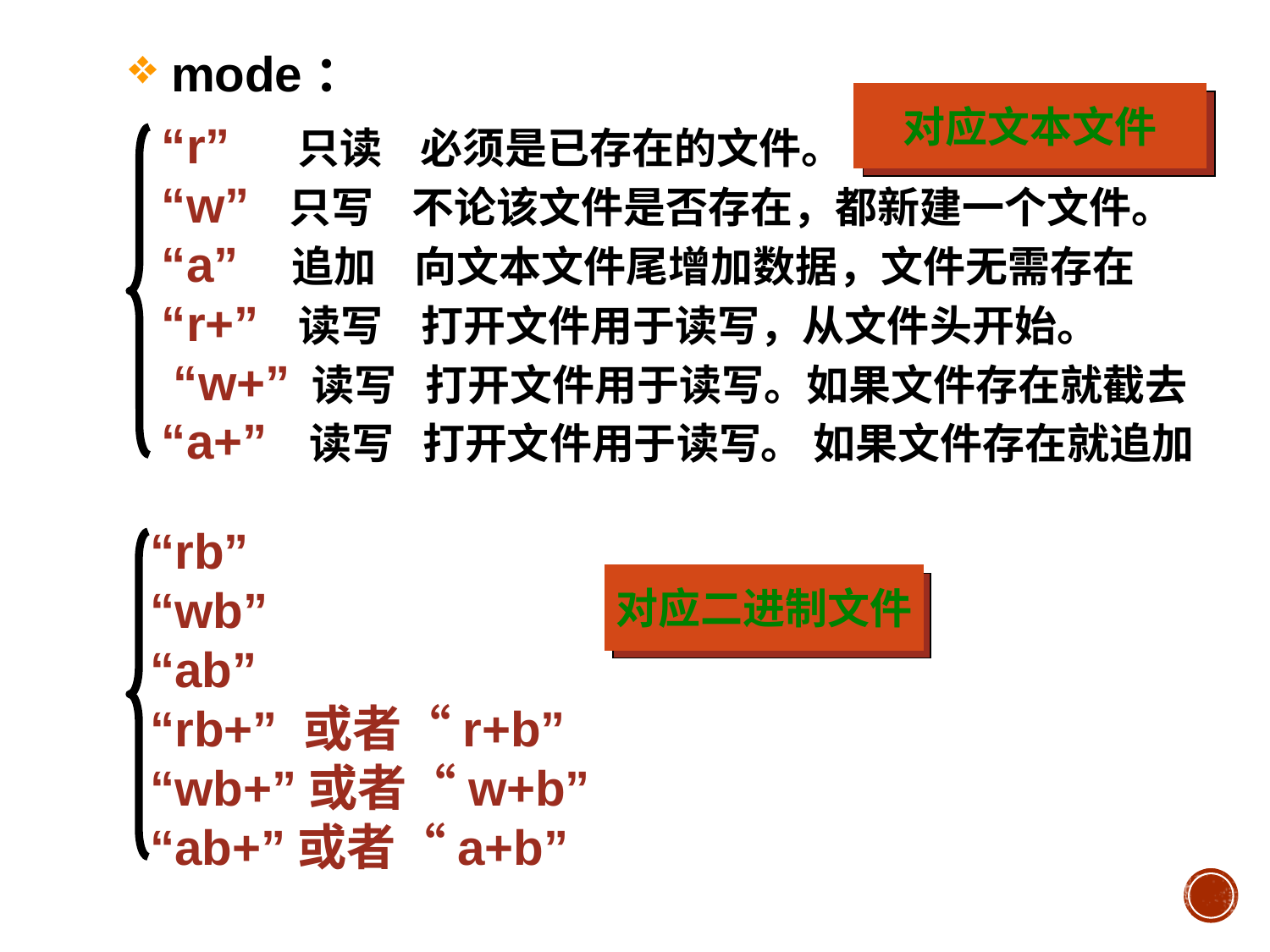

mode：
对应文本文件

“r”    只读    必须是已存在的文件。
“w”  只写    不论该文件是否存在，都新建一个文件。
“a”   追加    向文本文件尾增加数据，文件无需存在
“r+”  读写    打开文件用于读写，从文件头开始。
 “w+” 读写   打开文件用于读写。如果文件存在就截去
“a+”   读写   打开文件用于读写。 如果文件存在就追加

“rb”
“wb”
“ab”
“rb+” 或者“r+b”
“wb+”或者“w+b”
“ab+”或者“a+b”

对应二进制文件